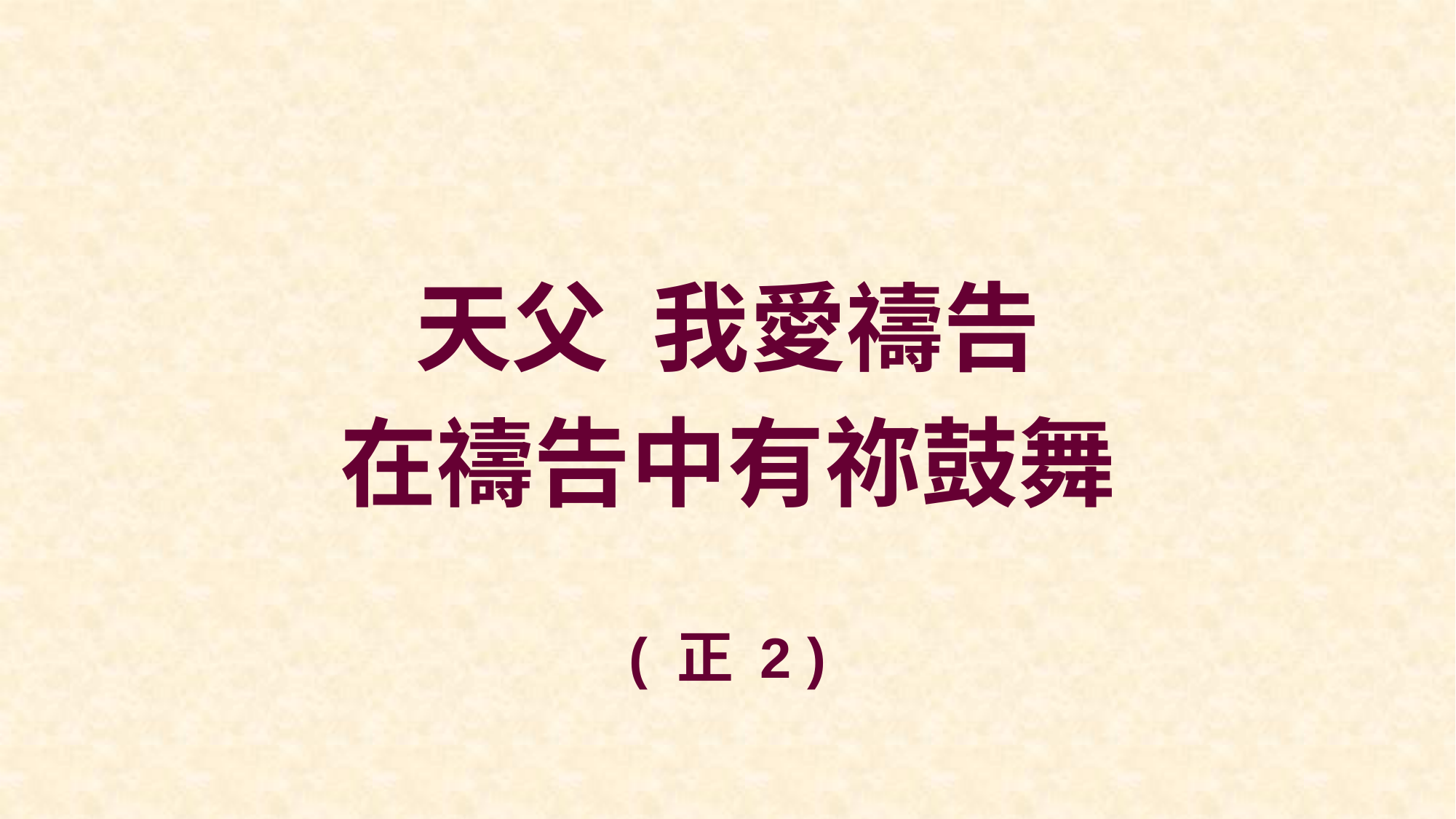

天父  我愛禱告
在禱告中有祢鼓舞
( 正 2 )